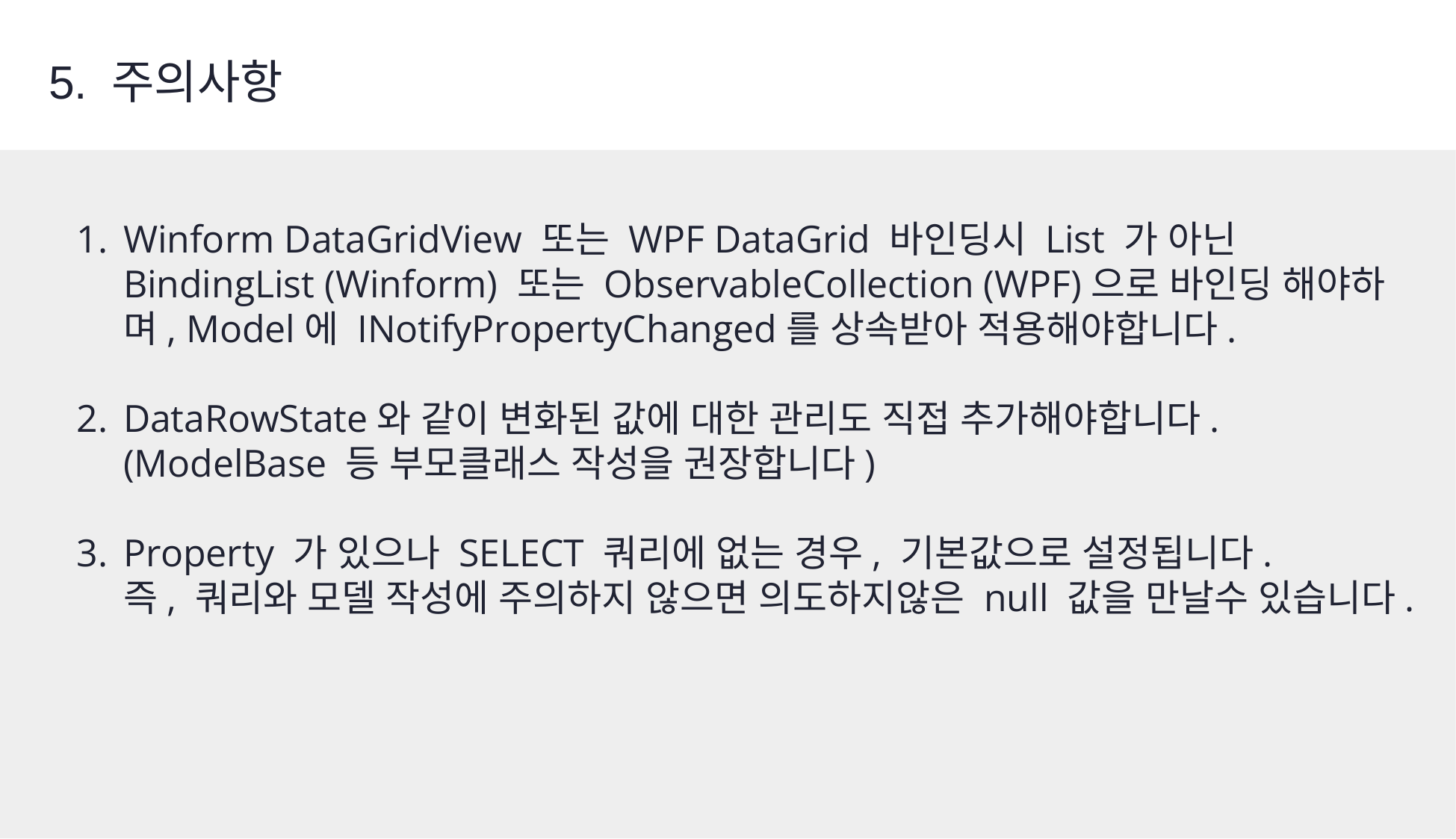

5. 주의사항
Winform DataGridView 또는 WPF DataGrid 바인딩시 List 가 아닌 BindingList (Winform) 또는 ObservableCollection (WPF)으로 바인딩 해야하며, Model에 INotifyPropertyChanged를 상속받아 적용해야합니다.
DataRowState와 같이 변화된 값에 대한 관리도 직접 추가해야합니다.
(ModelBase 등 부모클래스 작성을 권장합니다)
Property 가 있으나 SELECT 쿼리에 없는 경우, 기본값으로 설정됩니다.
즉, 쿼리와 모델 작성에 주의하지 않으면 의도하지않은 null 값을 만날수 있습니다.